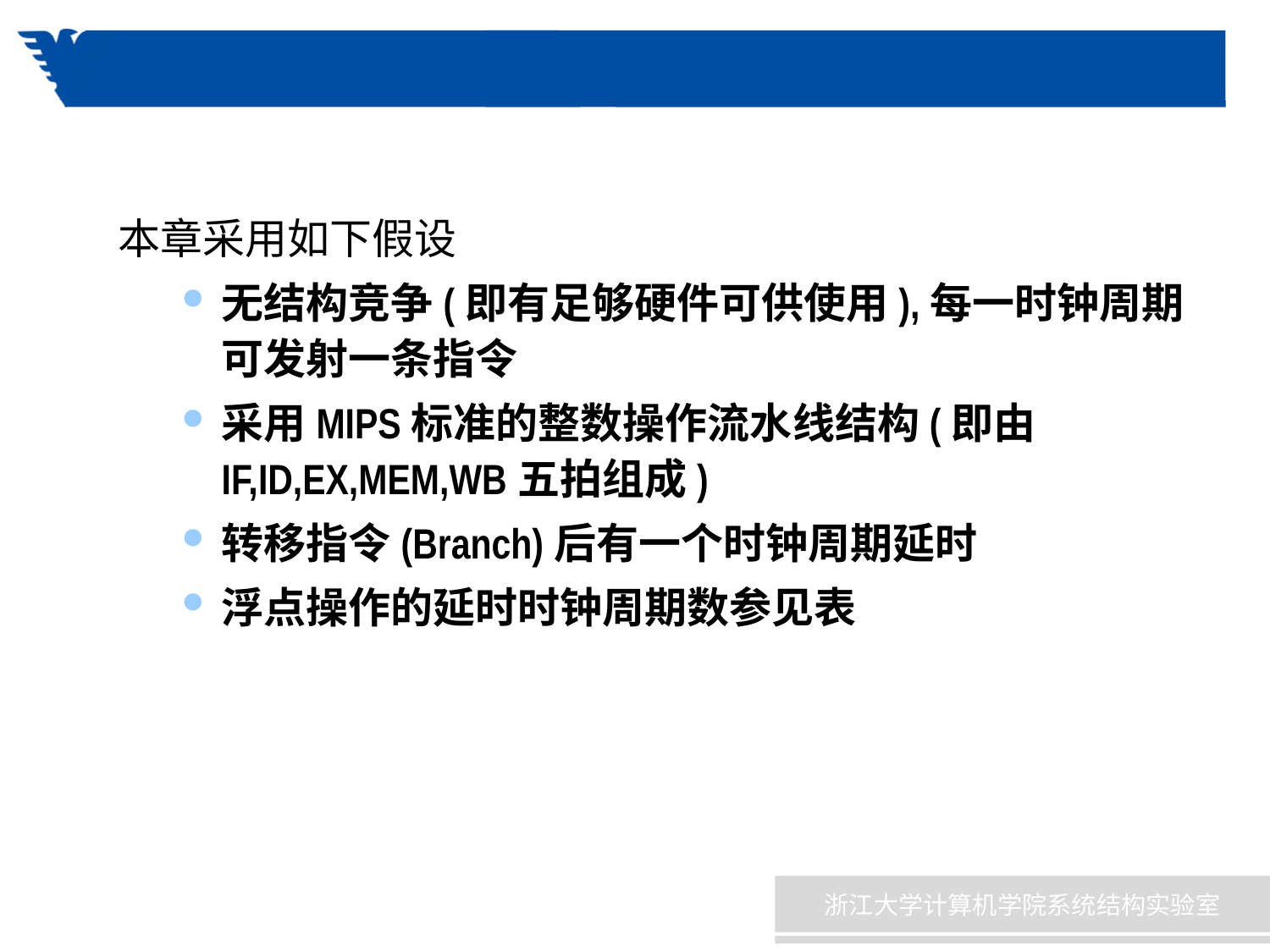

本章采用如下假设
无结构竞争(即有足够硬件可供使用),每一时钟周期可发射一条指令
采用MIPS标准的整数操作流水线结构(即由IF,ID,EX,MEM,WB五拍组成)
转移指令(Branch)后有一个时钟周期延时
浮点操作的延时时钟周期数参见表